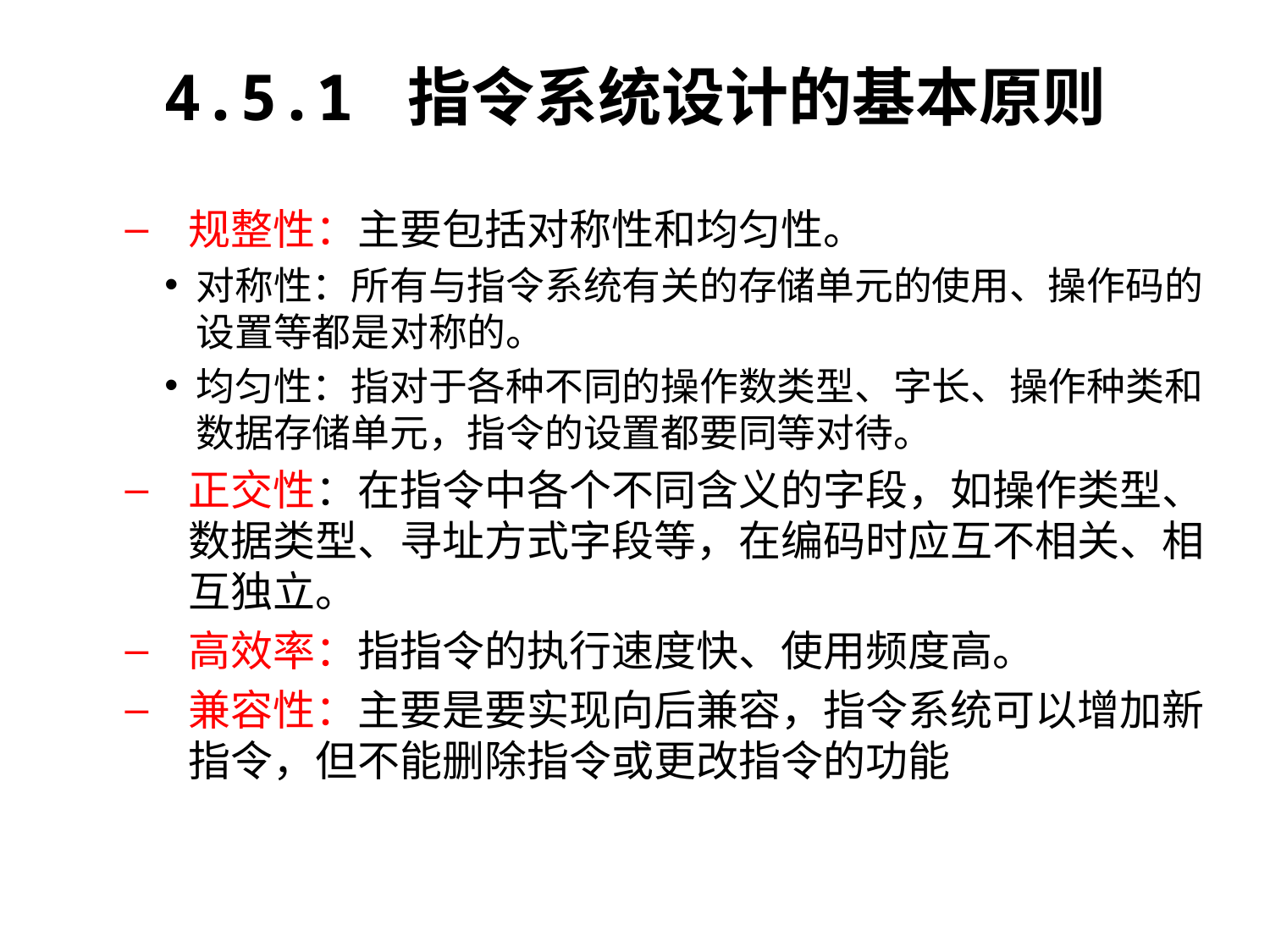

# 4.5.1 指令系统设计的基本原则
规整性：主要包括对称性和均匀性。
对称性：所有与指令系统有关的存储单元的使用、操作码的设置等都是对称的。
均匀性：指对于各种不同的操作数类型、字长、操作种类和数据存储单元，指令的设置都要同等对待。
正交性：在指令中各个不同含义的字段，如操作类型、数据类型、寻址方式字段等，在编码时应互不相关、相互独立。
高效率：指指令的执行速度快、使用频度高。
兼容性：主要是要实现向后兼容，指令系统可以增加新指令，但不能删除指令或更改指令的功能